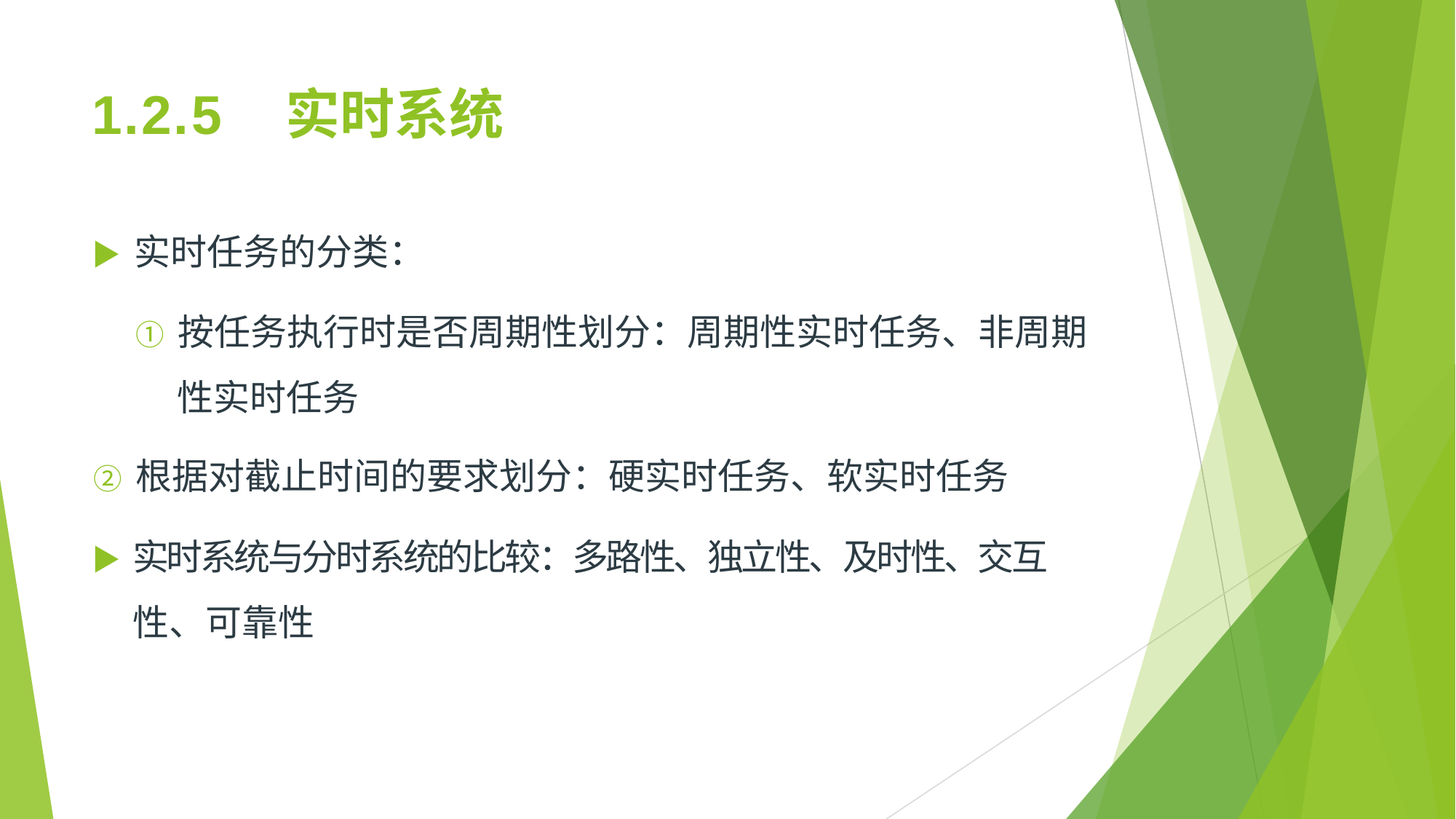

# 1.2.5	实时系统
▶	实时任务的分类：
① 按任务执行时是否周期性划分：周期性实时任务、非周期 性实时任务

② 根据对截止时间的要求划分：硬实时任务、软实时任务
▶	实时系统与分时系统的比较：多路性、独立性、及时性、交互 性、可靠性